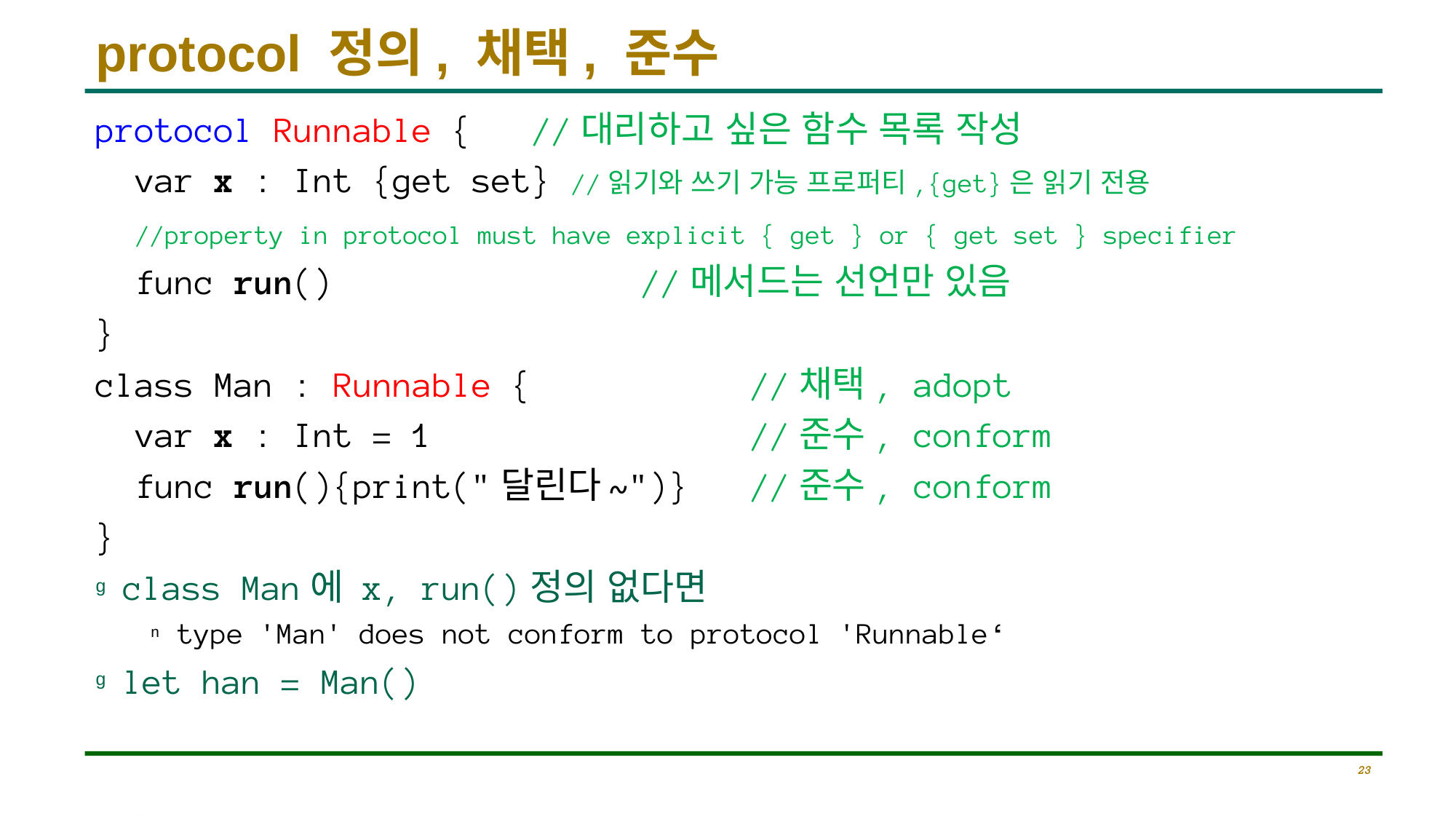

# protocol 정의, 채택, 준수
protocol Runnable {  	//대리하고 싶은 함수 목록 작성
  var x : Int {get set} //읽기와 쓰기 가능 프로퍼티,{get}은 읽기 전용
  //property in protocol must have explicit { get } or { get set } specifier
  func run()			//메서드는 선언만 있음
}
class Man : Runnable {  		//채택, adopt
  var x : Int = 1 			//준수, conform
  func run(){print("달린다~")}  	//준수, conform
}
class Man에 x, run()정의 없다면
type 'Man' does not conform to protocol 'Runnable‘
let han = Man()